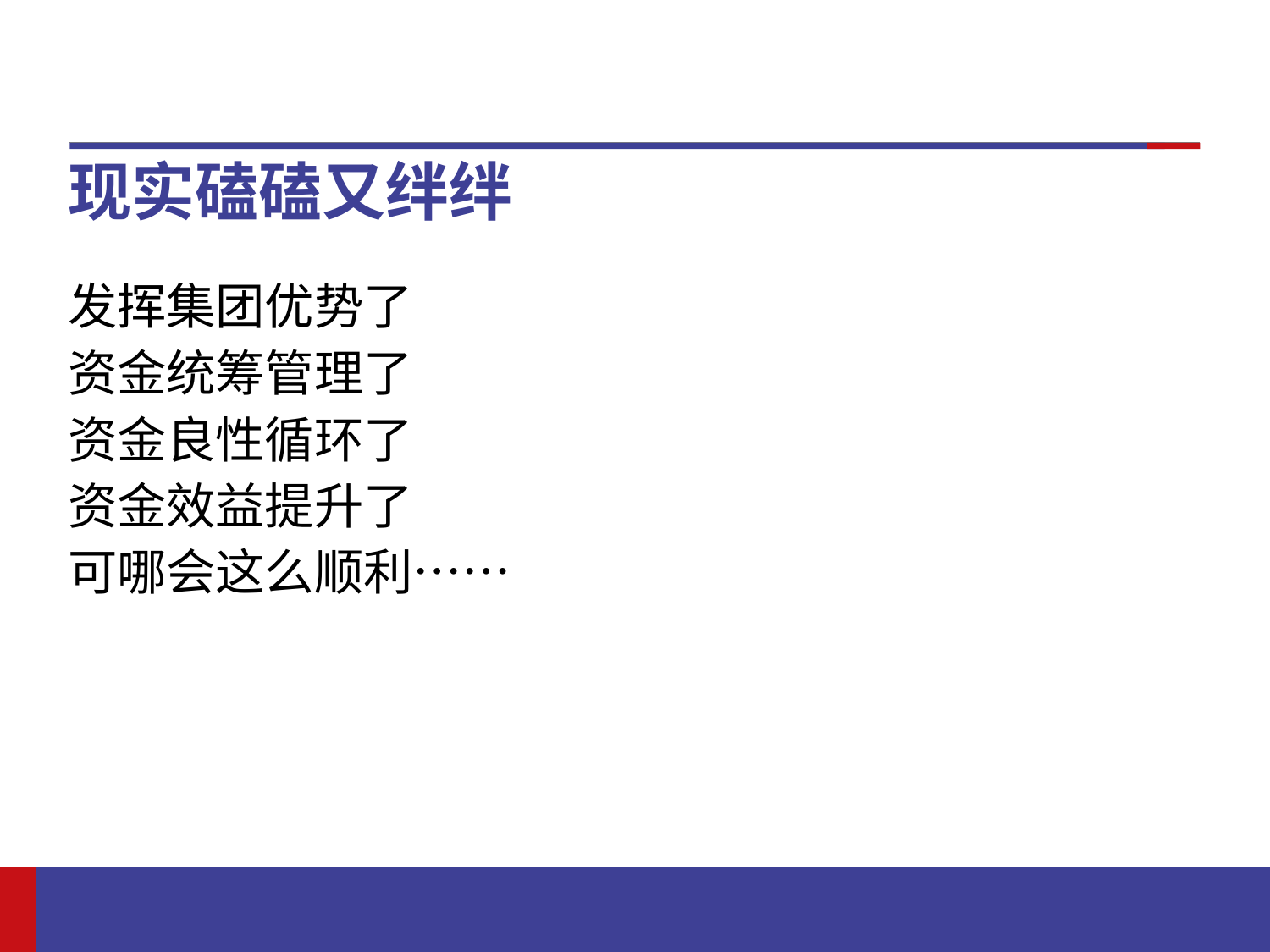

# 现实磕磕又绊绊
发挥集团优势了
资金统筹管理了
资金良性循环了
资金效益提升了
可哪会这么顺利……